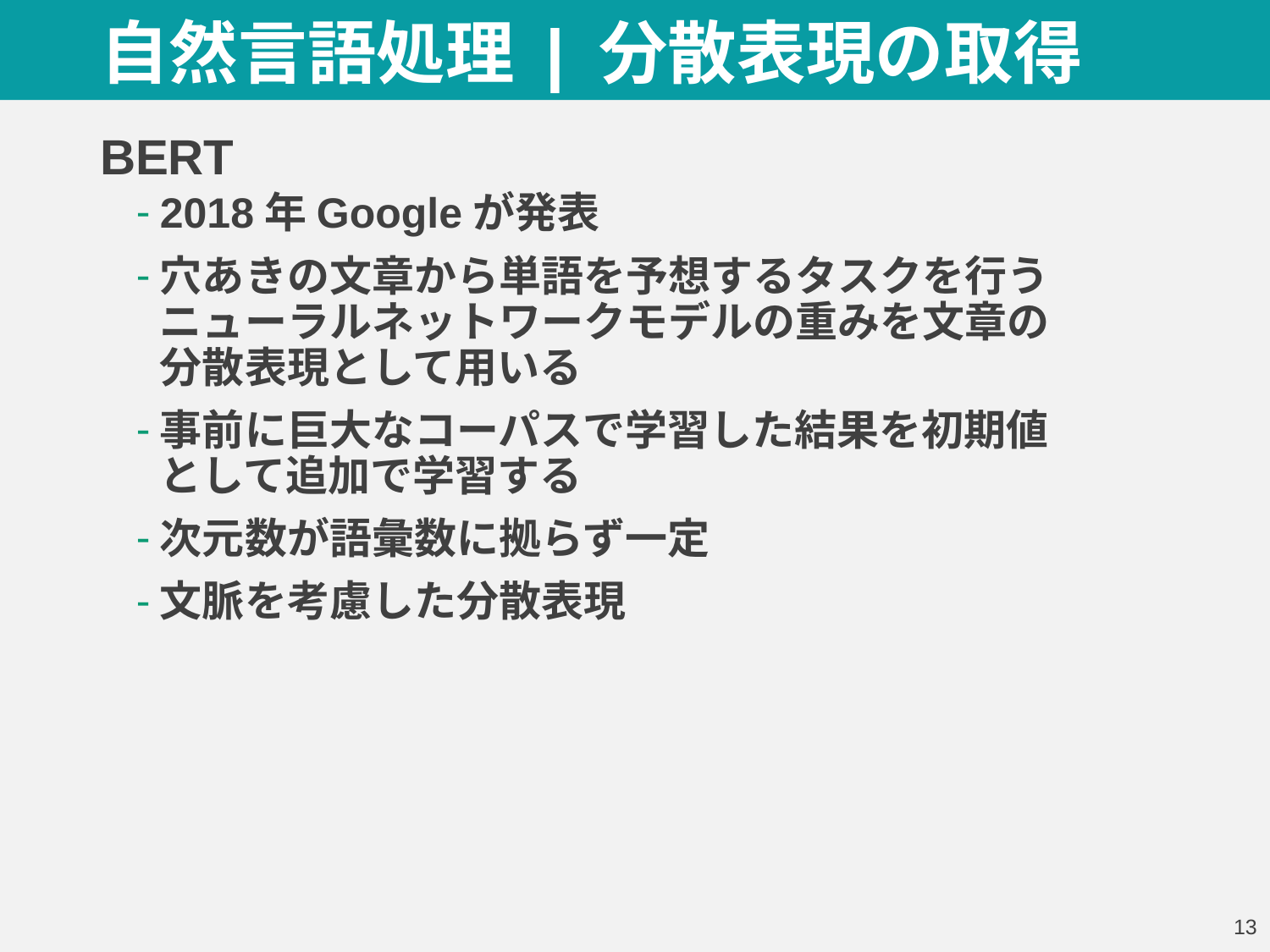

# 自然言語処理 | 分散表現の取得
BERT
2018年Googleが発表
穴あきの文章から単語を予想するタスクを行う
ニューラルネットワークモデルの重みを文章の
分散表現として用いる
事前に巨大なコーパスで学習した結果を初期値
として追加で学習する
次元数が語彙数に拠らず一定
文脈を考慮した分散表現
13